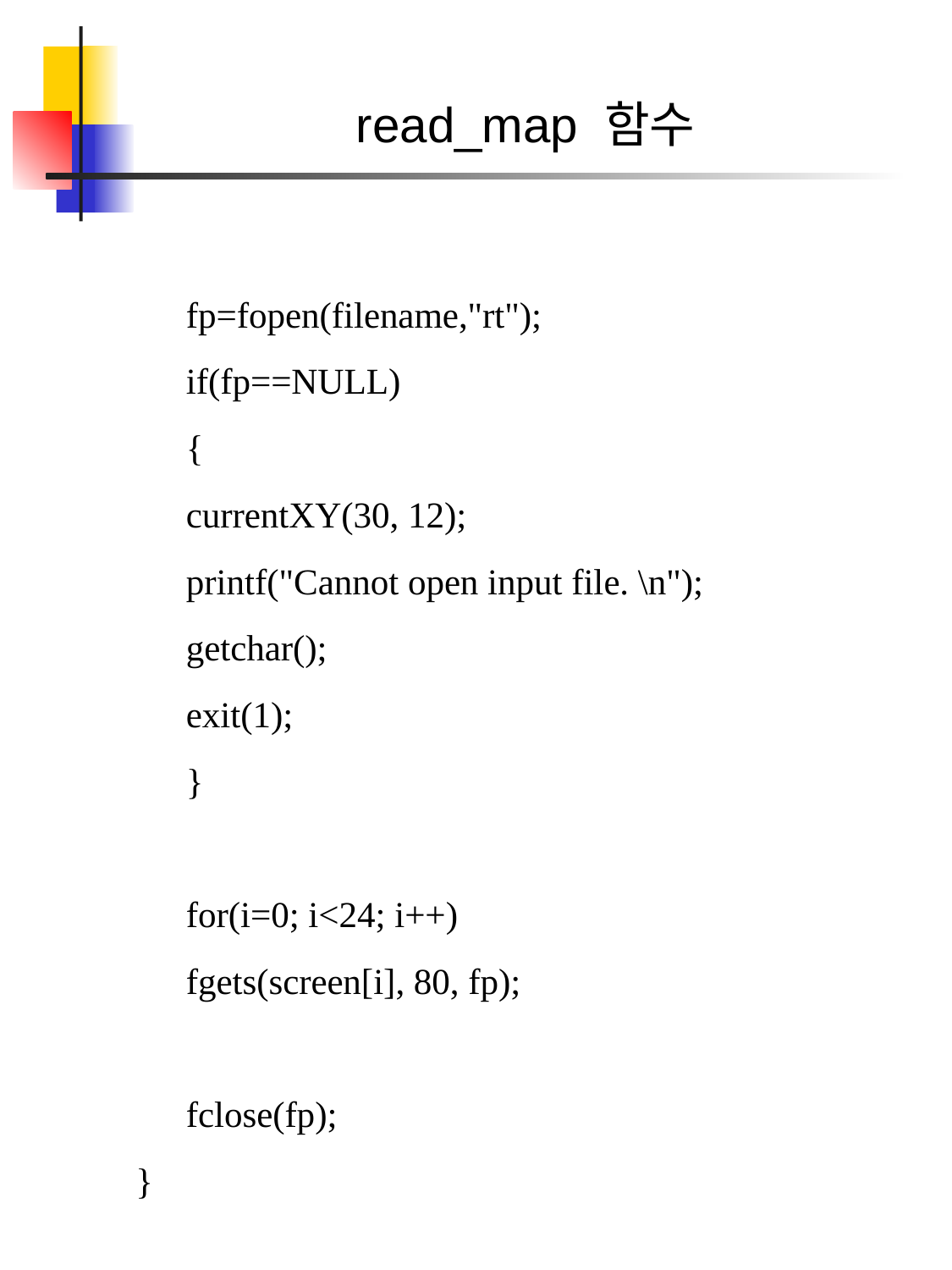

# read_map 함수

		fp=fopen(filename,"rt");
		if(fp==NULL)
		{
			currentXY(30, 12);
			printf("Cannot open input file. \n");
			getchar();
			exit(1);
		}

		for(i=0; i<24; i++)
			fgets(screen[i], 80, fp);

		fclose(fp);
}